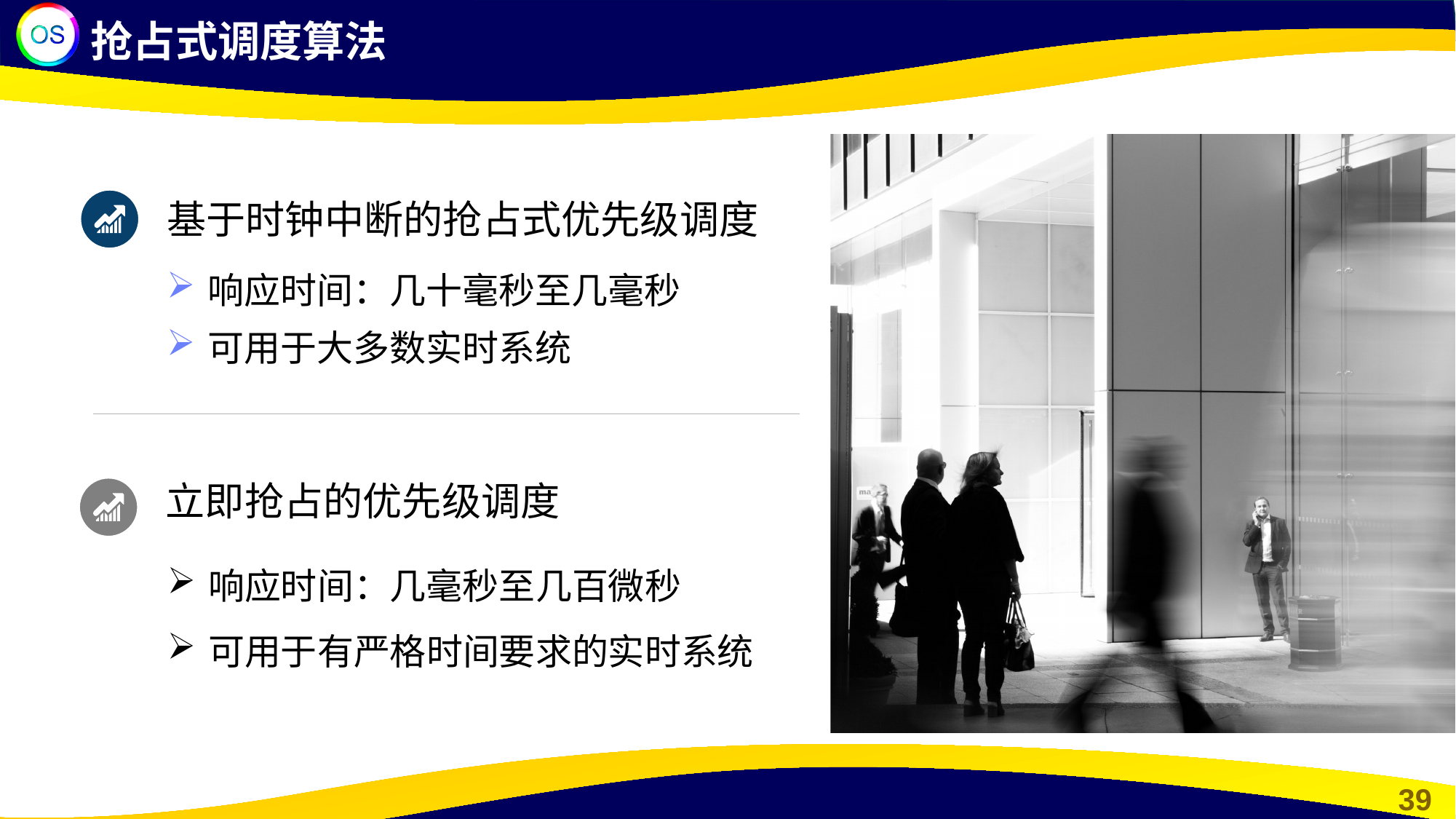

抢占式调度算法

基于时钟中断的抢占式优先级调度
响应时间：几十毫秒至几毫秒
可用于大多数实时系统
立即抢占的优先级调度
响应时间：几毫秒至几百微秒
可用于有严格时间要求的实时系统